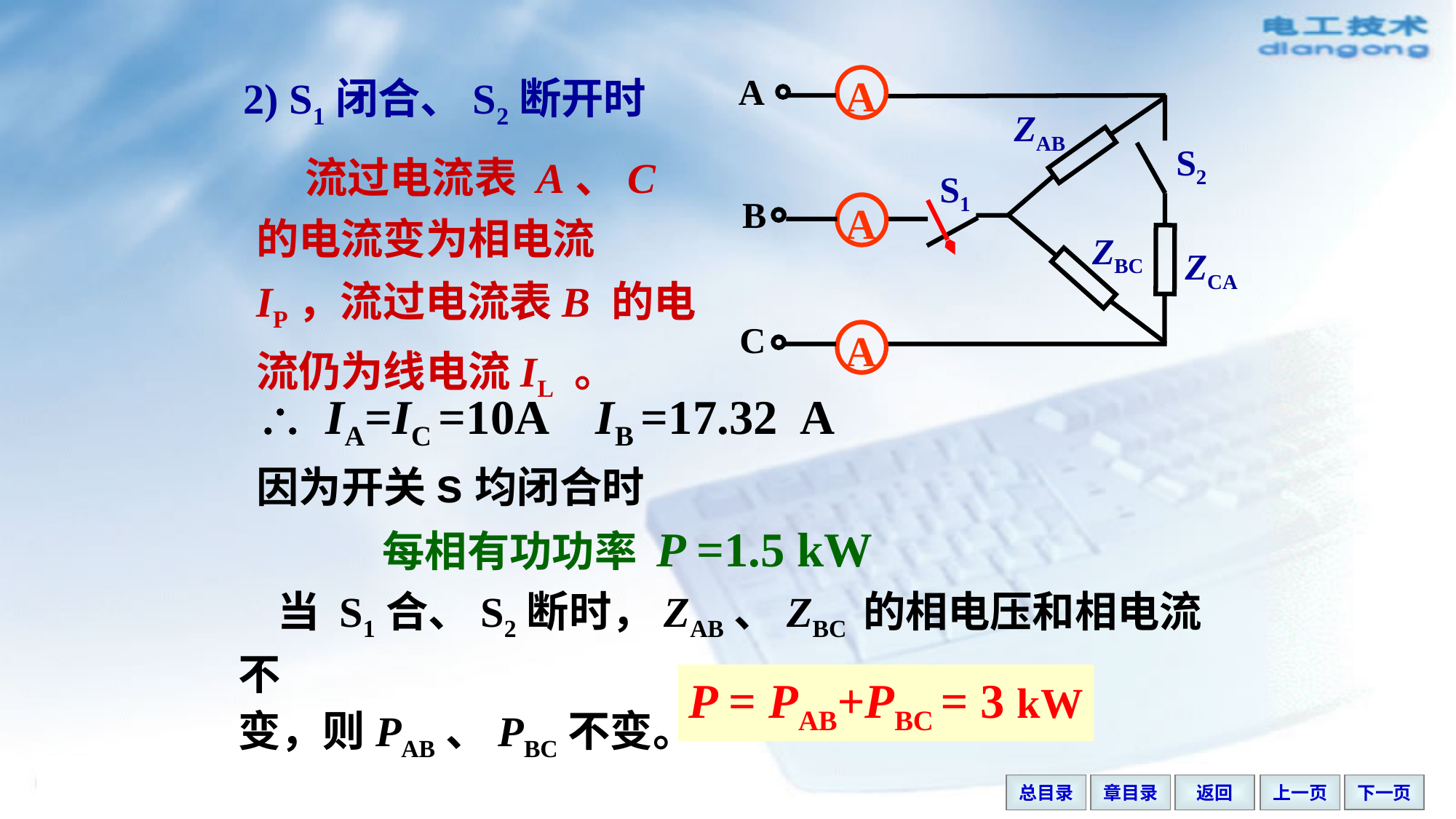

A

B

C

A

ZAB

S2

S1
A

ZBC

ZCA

A

2) S1闭合、S2断开时
    流过电流表 A、C 的电流变为相电流 IP，流过电流表B 的电流仍为线电流IL 。
 ∴  IA=IC =10A    IB =17.32  A
因为开关s均闭合时
            每相有功功率 P =1.5 kW
   当 S1合、S2断时，ZAB、ZBC 的相电压和相电流不
变，则PAB、PBC不变。
P = PAB+PBC = 3 kW